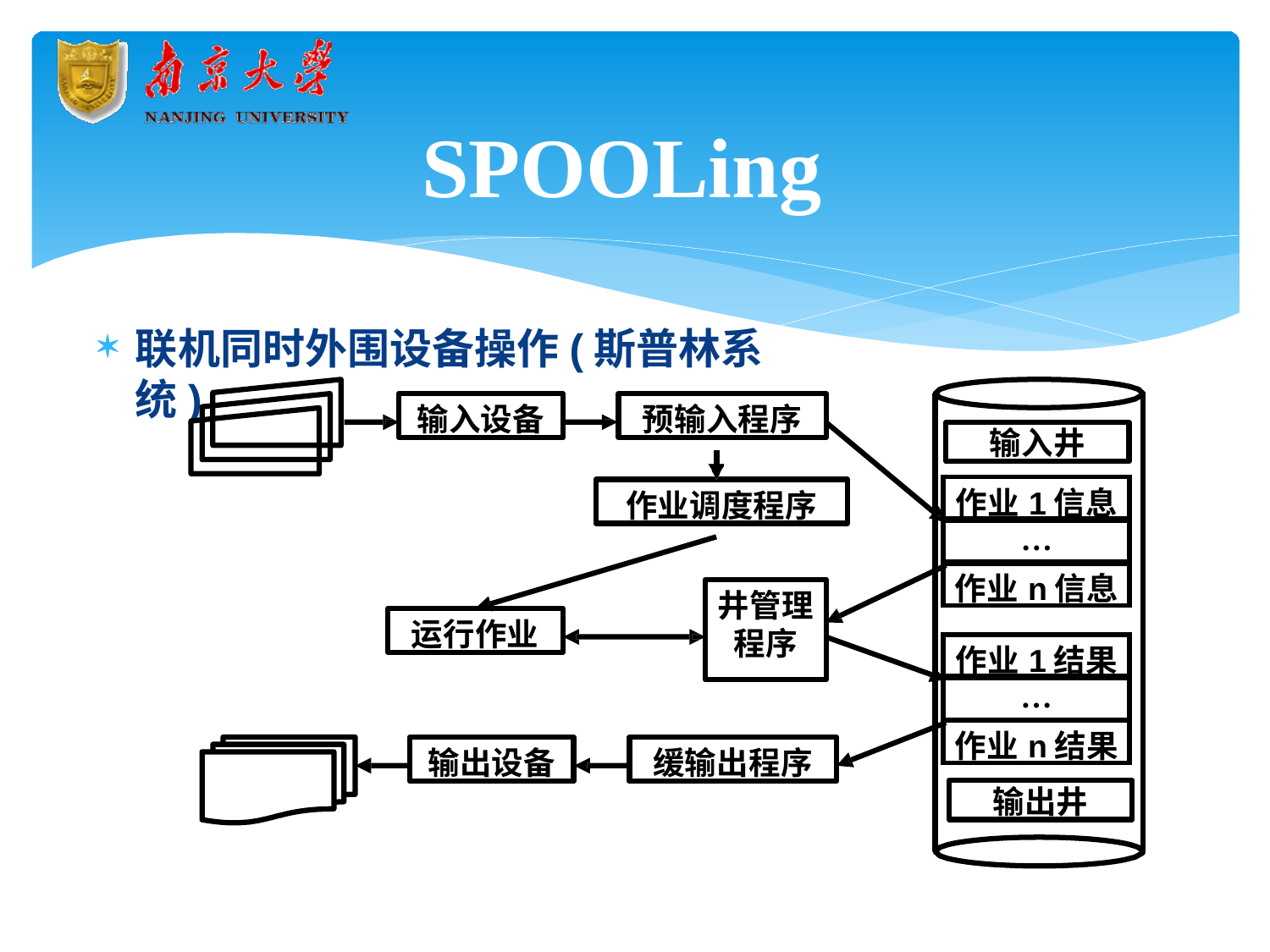

# SPOOLing
联机同时外围设备操作(斯普林系统)

输入设备
预输入程序

输入井

| 作业1信息 |
| --- |
| … |
| 作业n信息 |
作业调度程序

井管理 程序
运行作业

| 作业1结果 |
| --- |
| … |
| 作业n结果 |

输出设备
缓输出程序

输出井